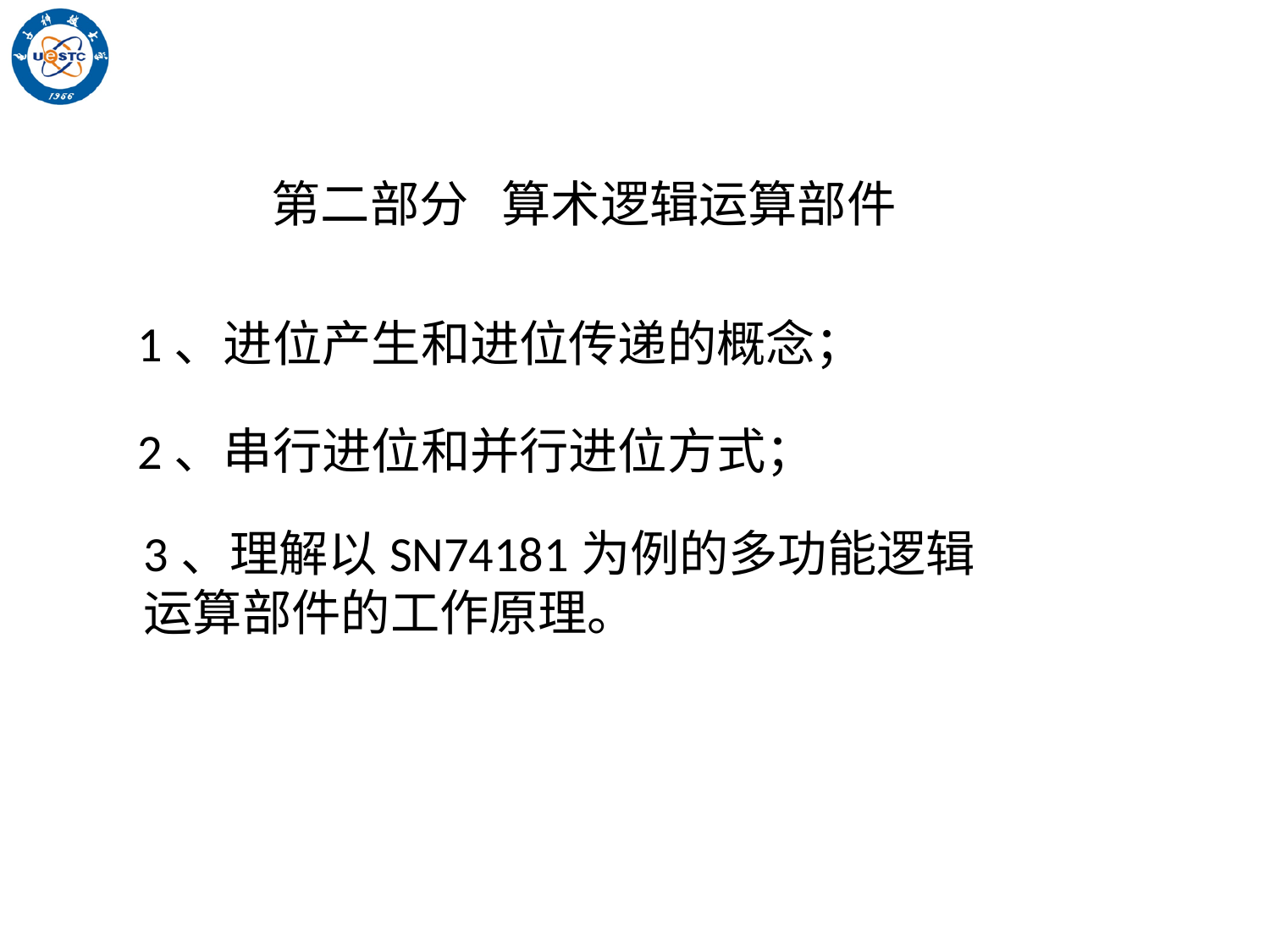

第二部分   算术逻辑运算部件
1、进位产生和进位传递的概念；
2、串行进位和并行进位方式；
3、理解以SN74181为例的多功能逻辑运算部件的工作原理。